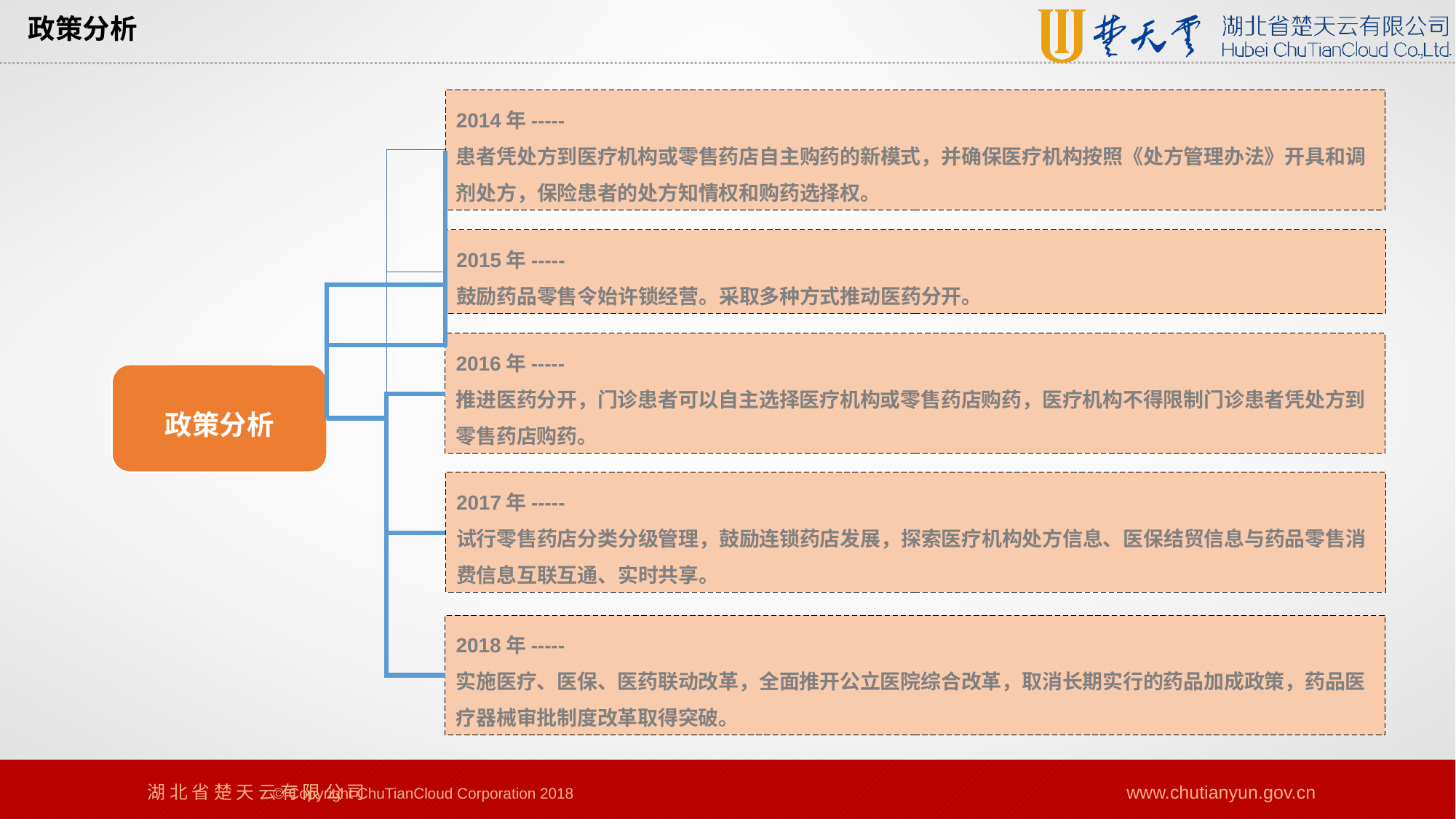

政策分析
2014年-----
患者凭处方到医疗机构或零售药店自主购药的新模式，并确保医疗机构按照《处方管理办法》开具和调剂处方，保险患者的处方知情权和购药选择权。
2015年-----
鼓励药品零售令始许锁经营。采取多种方式推动医药分开。
2016年-----
推进医药分开，门诊患者可以自主选择医疗机构或零售药店购药，医疗机构不得限制门诊患者凭处方到零售药店购药。

政策分析

2017年-----
试行零售药店分类分级管理，鼓励连锁药店发展，探索医疗机构处方信息、医保结贸信息与药品零售消费信息互联互通、实时共享。
2018年-----
实施医疗、医保、医药联动改革，全面推开公立医院综合改革，取消长期实行的药品加成政策，药品医疗器械审批制度改革取得突破。